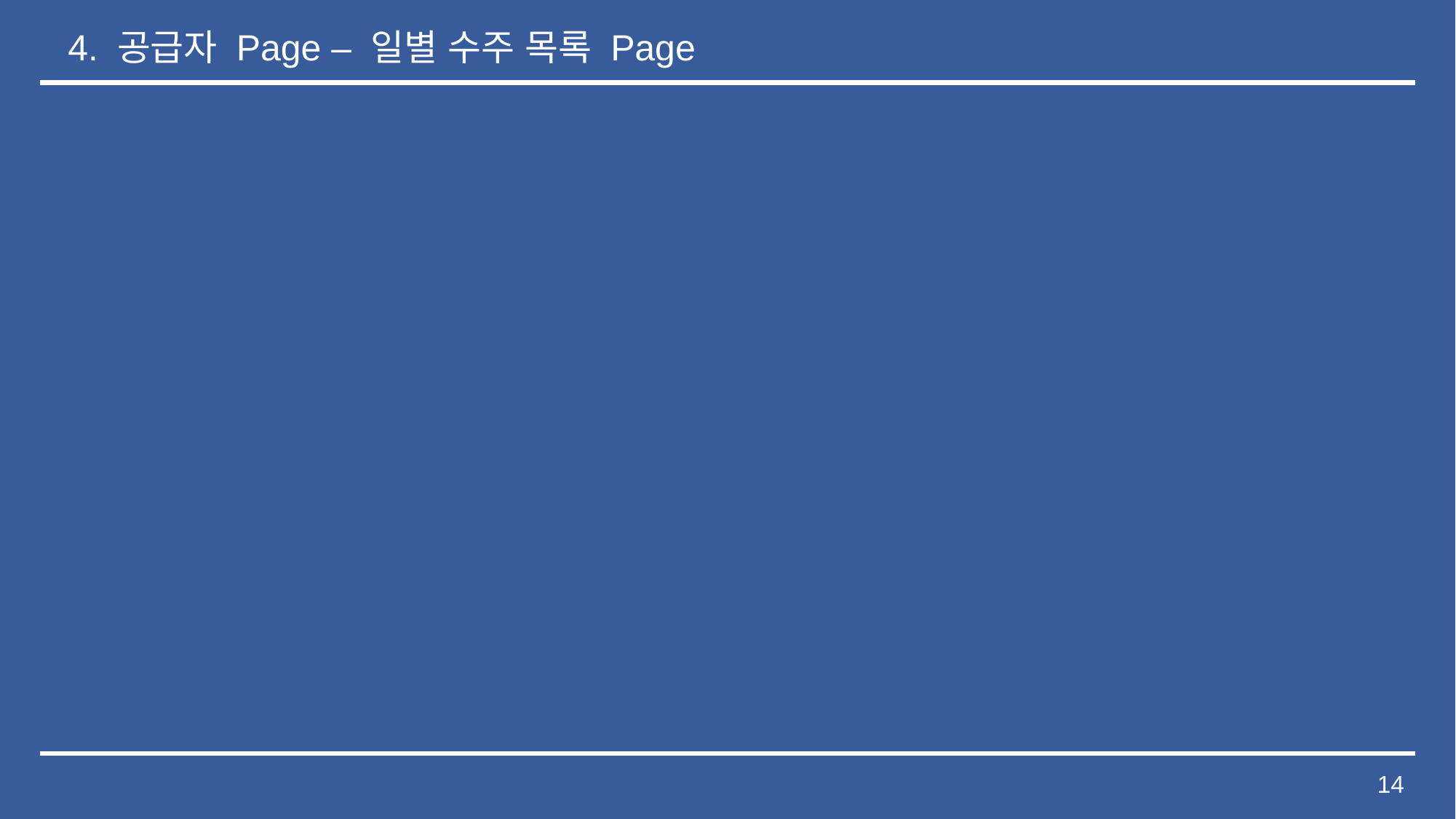

4. 공급자 Page – 일별 수주 목록 Page
14